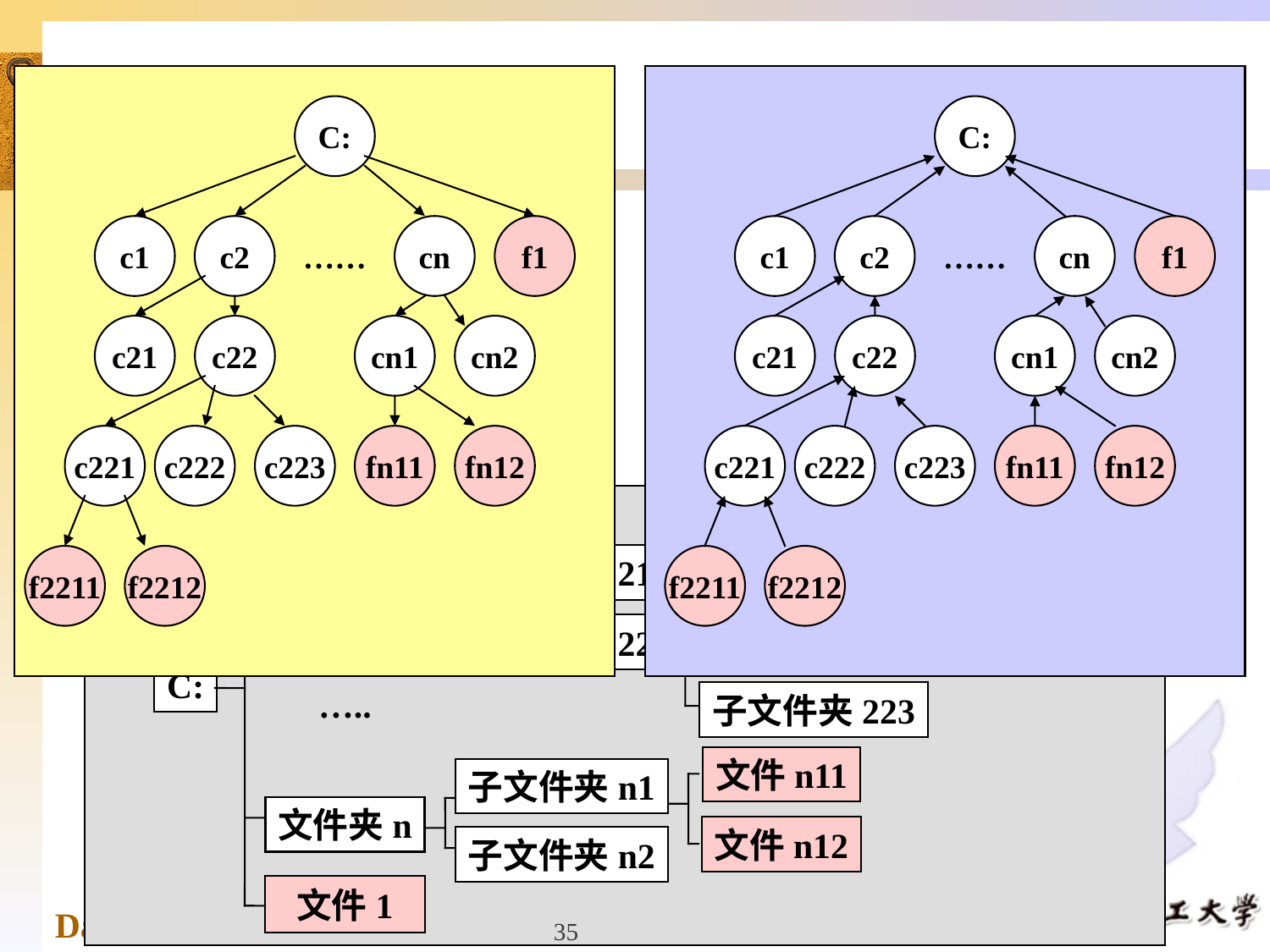

#

C:

c1
c2
……
cn
f1

c21
c22
cn1
cn2

c221
c222
c223
fn11
fn12

f2211
f2212

C:

c1
c2
……
cn
f1

c21
c22
cn1
cn2

c221
c222
c223
fn11
fn12

f2211
f2212
树型关系的表示

文件夹1
文件2211
子文件夹221
子文件夹21

文件夹2
文件2212

子文件夹222
子文件夹22

C:
…..
子文件夹223

文件n11
子文件夹n1

文件夹n

文件n12

子文件夹n2

文件1

35